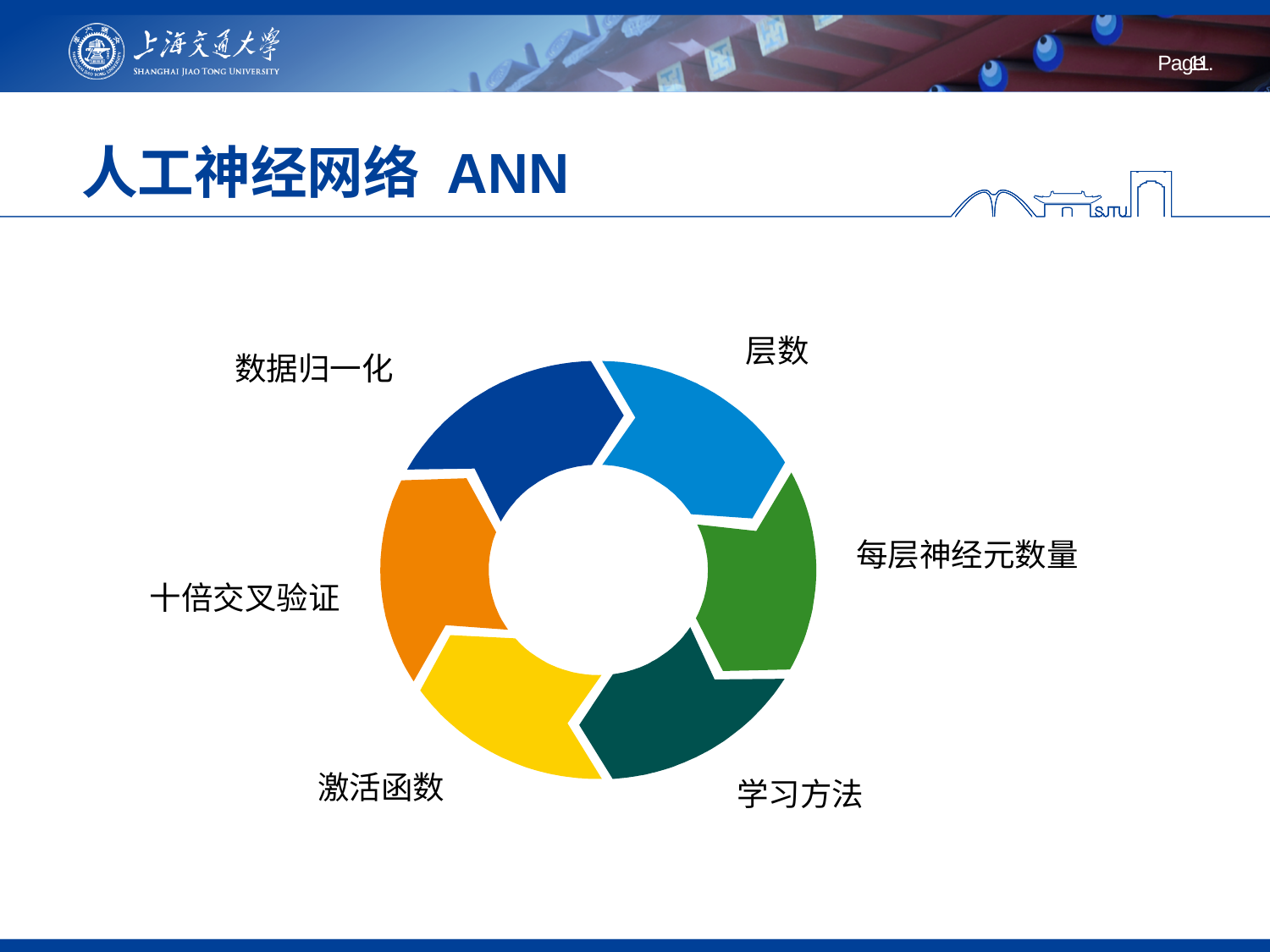

# 人工神经网络 ANN
层数
数据归一化

每层神经元数量
十倍交叉验证
激活函数
学习方法